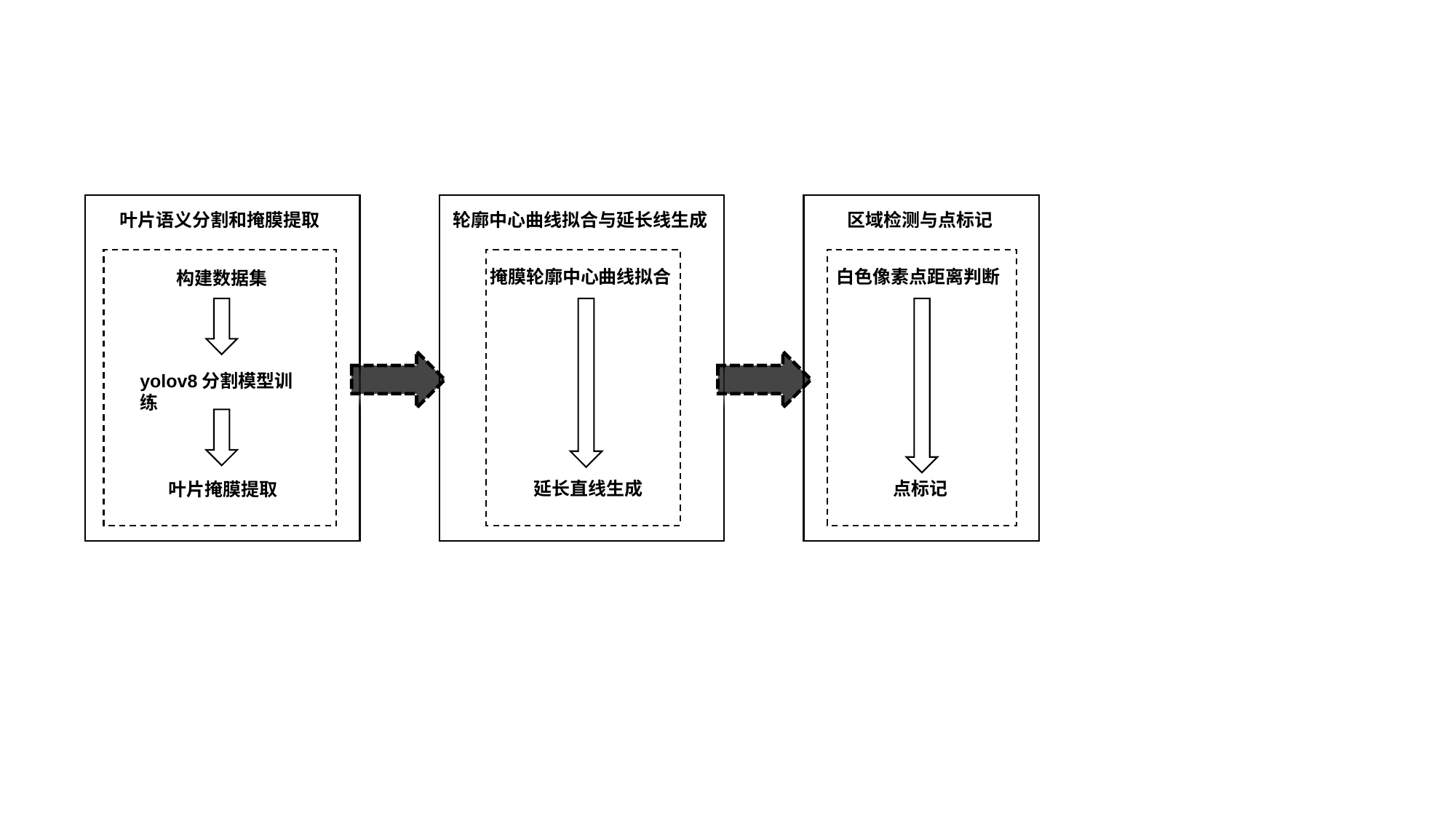

叶片语义分割和掩膜提取
轮廓中心曲线拟合与延长线生成
区域检测与点标记

掩膜轮廓中心曲线拟合
白色像素点距离判断
构建数据集

yolov8分割模型训练

延长直线生成
点标记
叶片掩膜提取